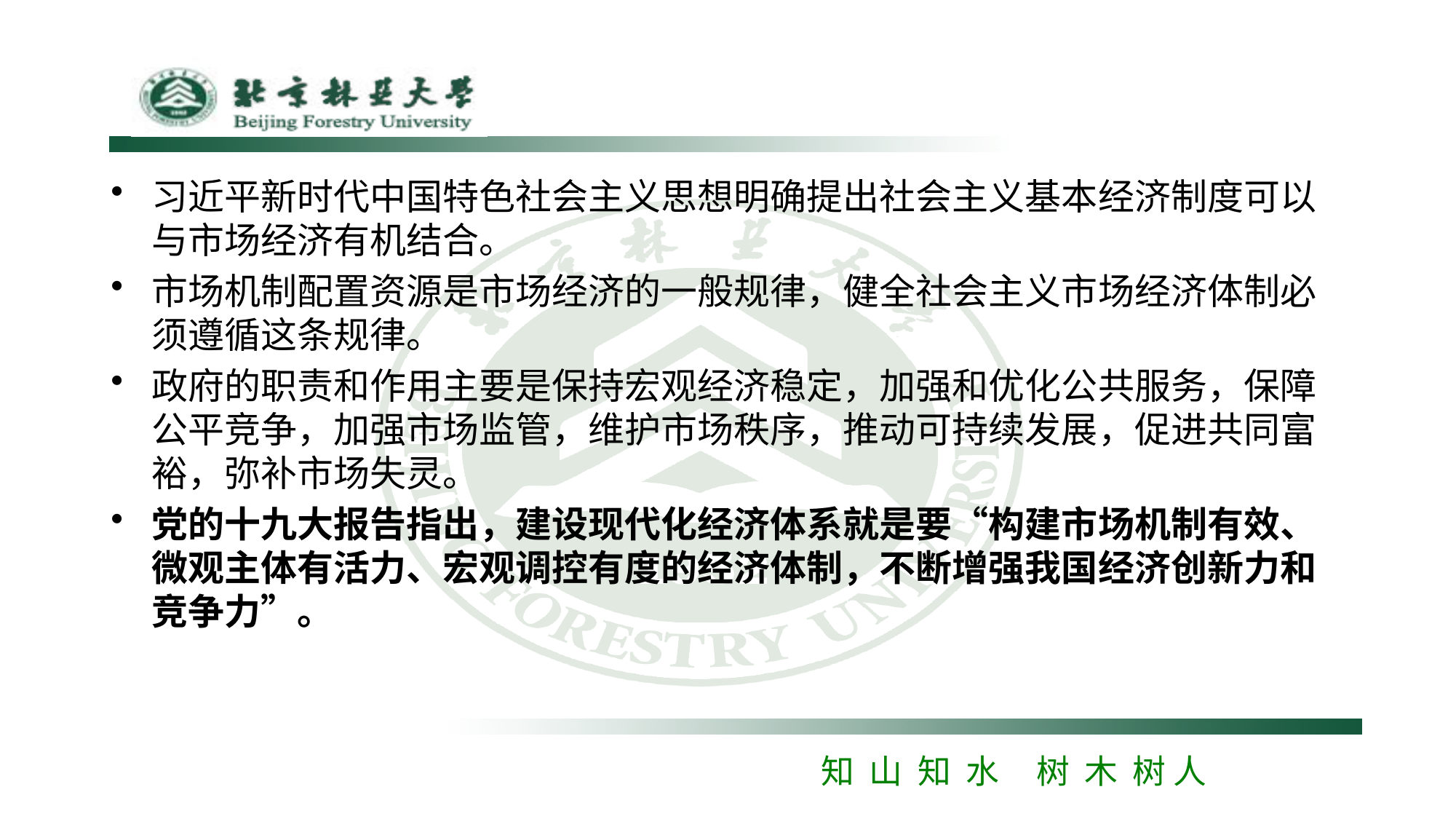

#
习近平新时代中国特色社会主义思想明确提出社会主义基本经济制度可以与市场经济有机结合。
市场机制配置资源是市场经济的一般规律，健全社会主义市场经济体制必须遵循这条规律。
政府的职责和作用主要是保持宏观经济稳定，加强和优化公共服务，保障公平竞争，加强市场监管，维护市场秩序，推动可持续发展，促进共同富裕，弥补市场失灵。
党的十九大报告指出，建设现代化经济体系就是要“构建市场机制有效、微观主体有活力、宏观调控有度的经济体制，不断增强我国经济创新力和竞争力”。